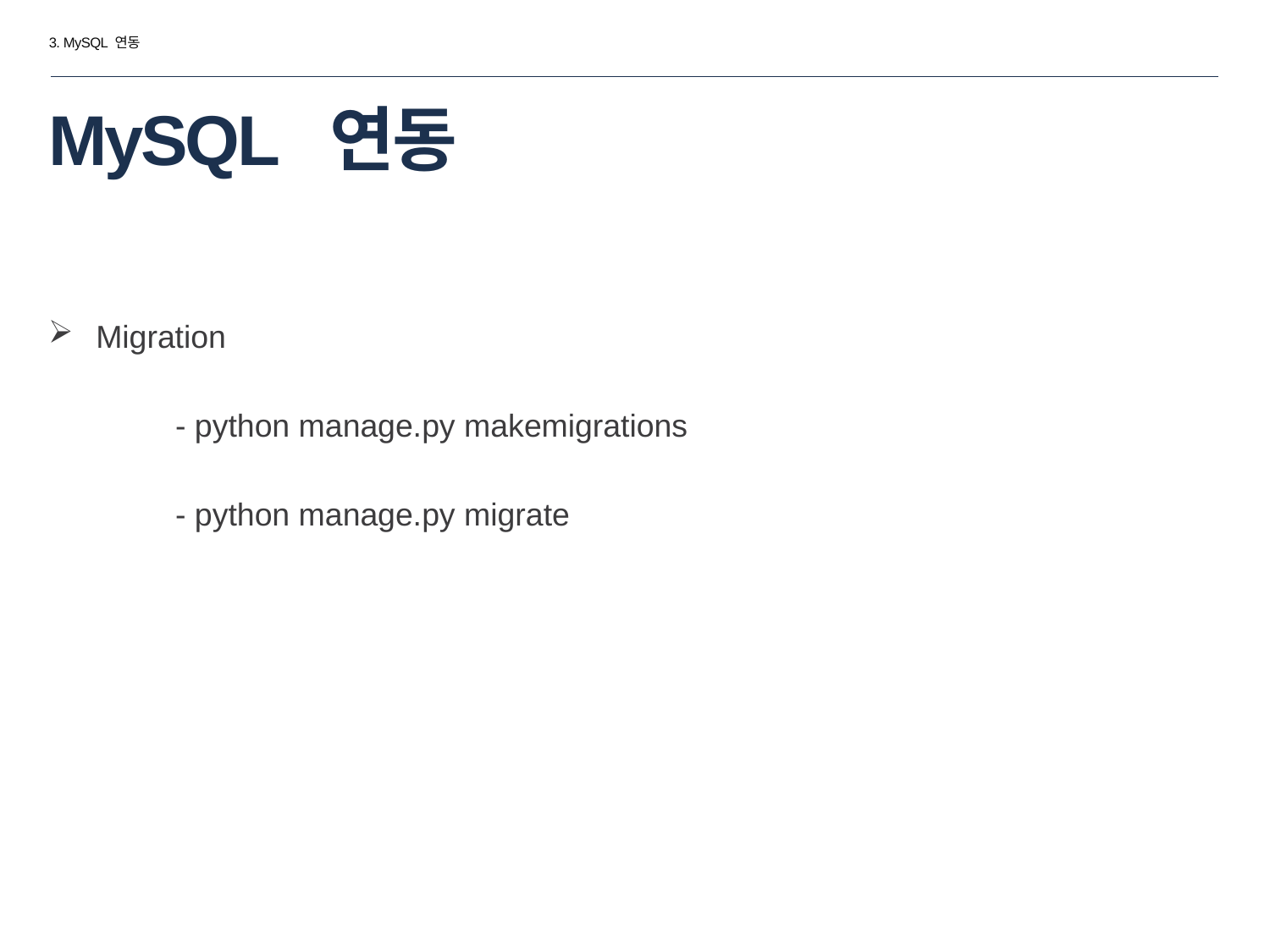

3. MySQL 연동
# MySQL  연동
Migration

	- python manage.py makemigrations

	- python manage.py migrate